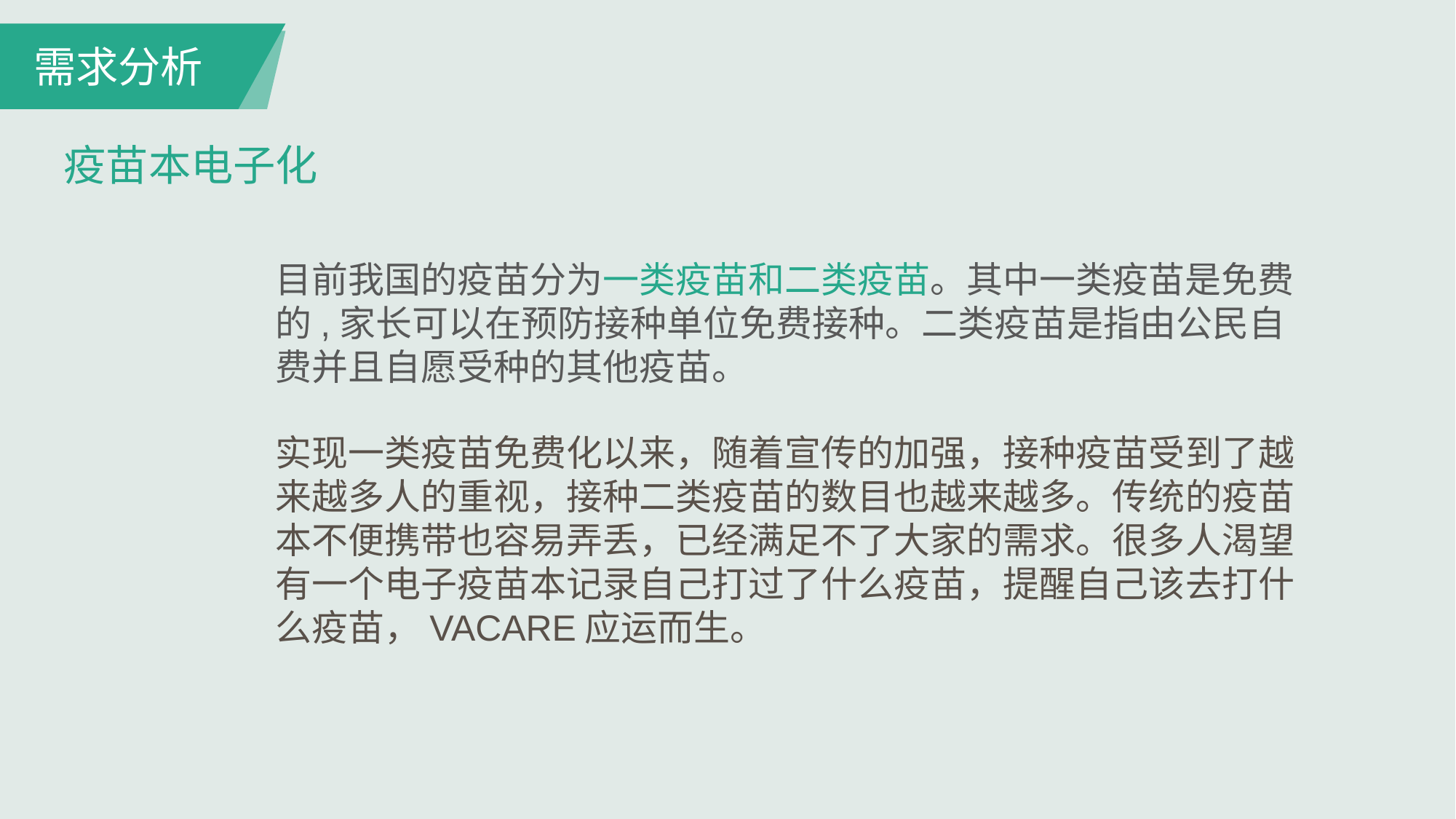

需求分析
疫苗本电子化
目前我国的疫苗分为一类疫苗和二类疫苗。其中一类疫苗是免费的,家长可以在预防接种单位免费接种。二类疫苗是指由公民自费并且自愿受种的其他疫苗。
实现一类疫苗免费化以来，随着宣传的加强，接种疫苗受到了越来越多人的重视，接种二类疫苗的数目也越来越多。传统的疫苗本不便携带也容易弄丢，已经满足不了大家的需求。很多人渴望有一个电子疫苗本记录自己打过了什么疫苗，提醒自己该去打什么疫苗，VACARE应运而生。